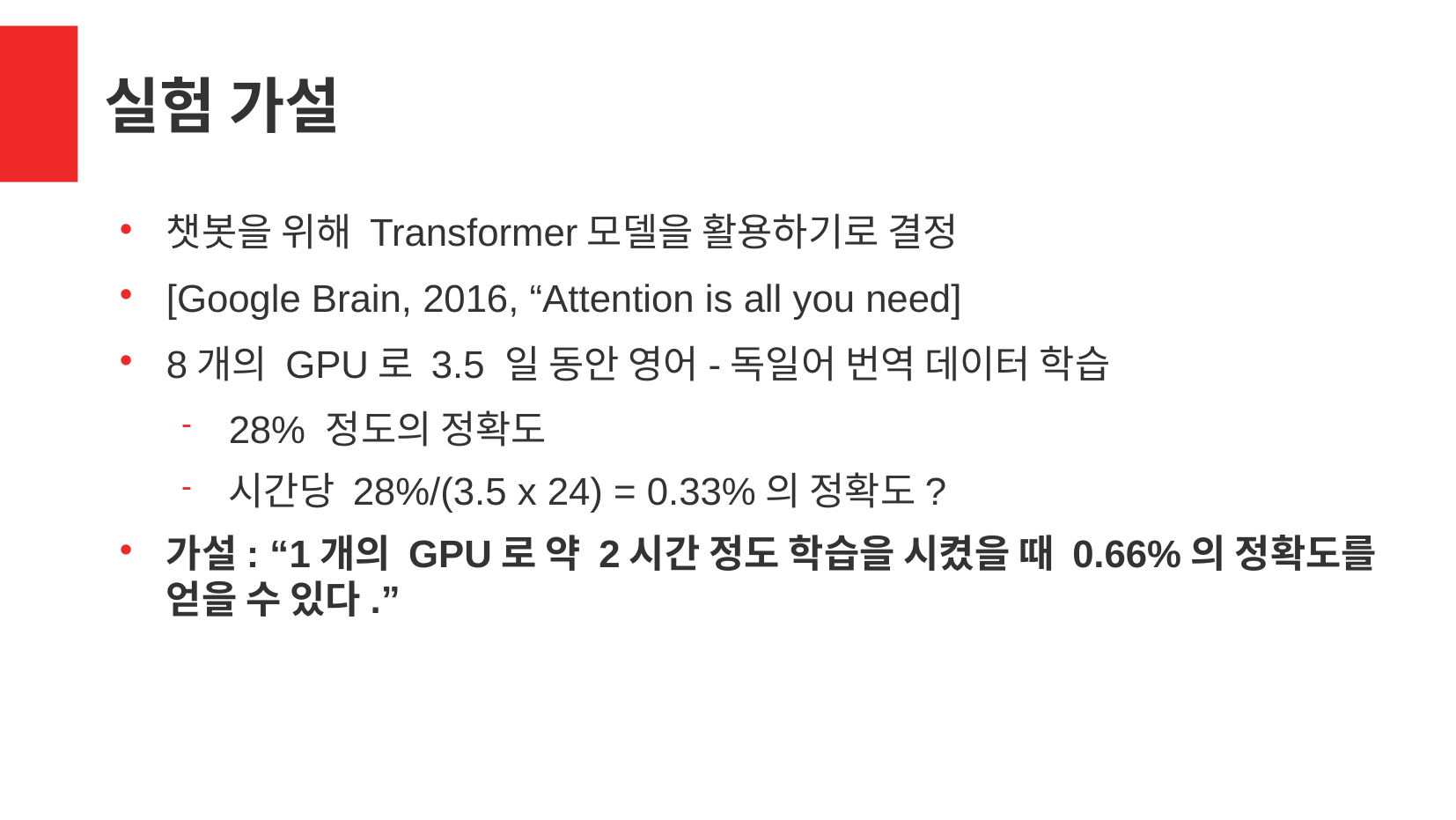

실험 가설
챗봇을 위해 Transformer모델을 활용하기로 결정
[Google Brain, 2016, “Attention is all you need]
8개의 GPU로 3.5 일 동안 영어-독일어 번역 데이터 학습
28% 정도의 정확도
시간당 28%/(3.5 x 24) = 0.33%의 정확도?
가설: “1개의 GPU로 약 2시간 정도 학습을 시켰을 때 0.66%의 정확도를 얻을 수 있다.”